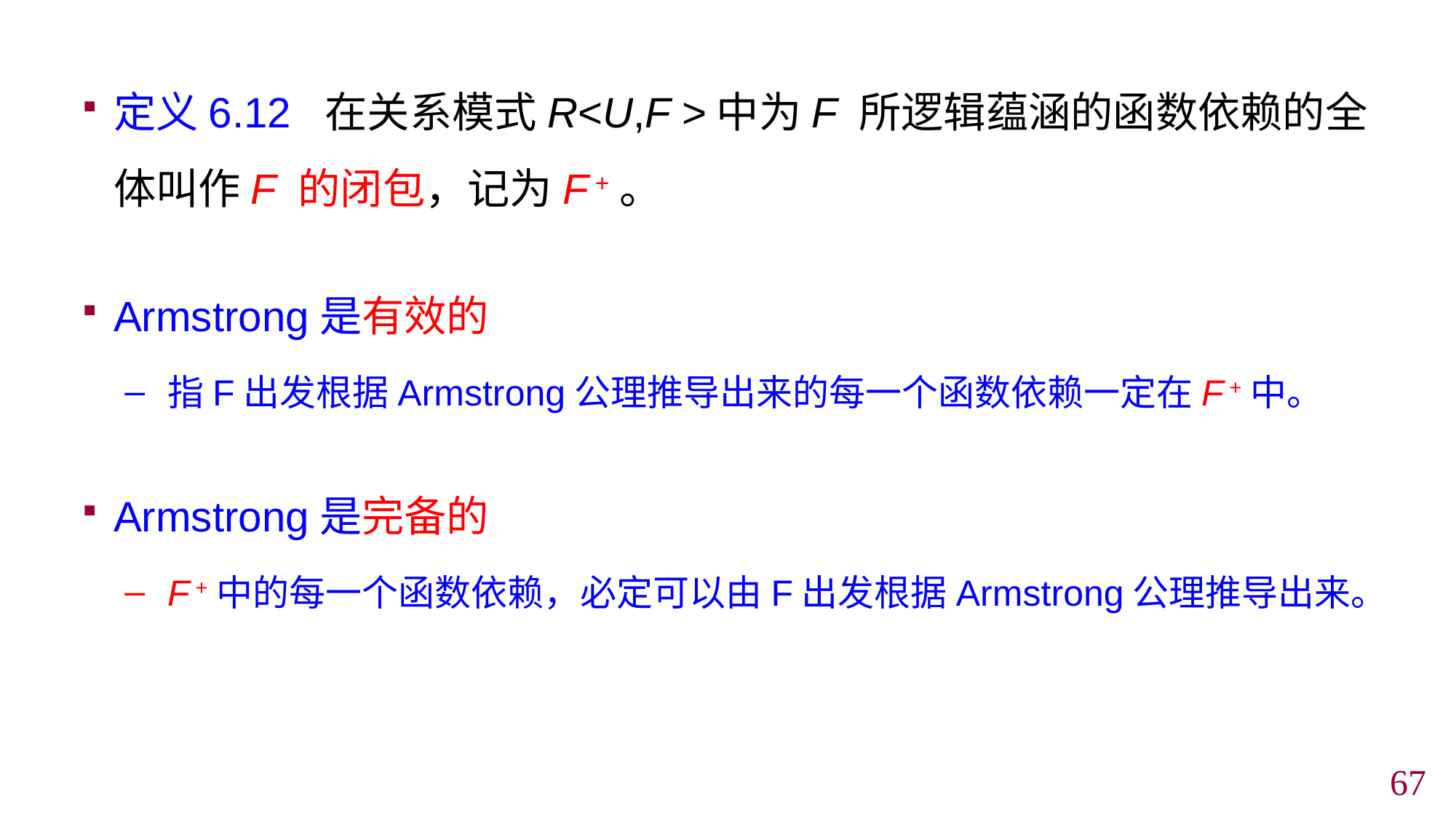

定义6.12  在关系模式R<U,F >中为F 所逻辑蕴涵的函数依赖的全体叫作F 的闭包，记为F +。

Armstrong是有效的
指F出发根据Armstrong公理推导出来的每一个函数依赖一定在F +中。

Armstrong是完备的
F +中的每一个函数依赖，必定可以由F出发根据Armstrong公理推导出来。
67